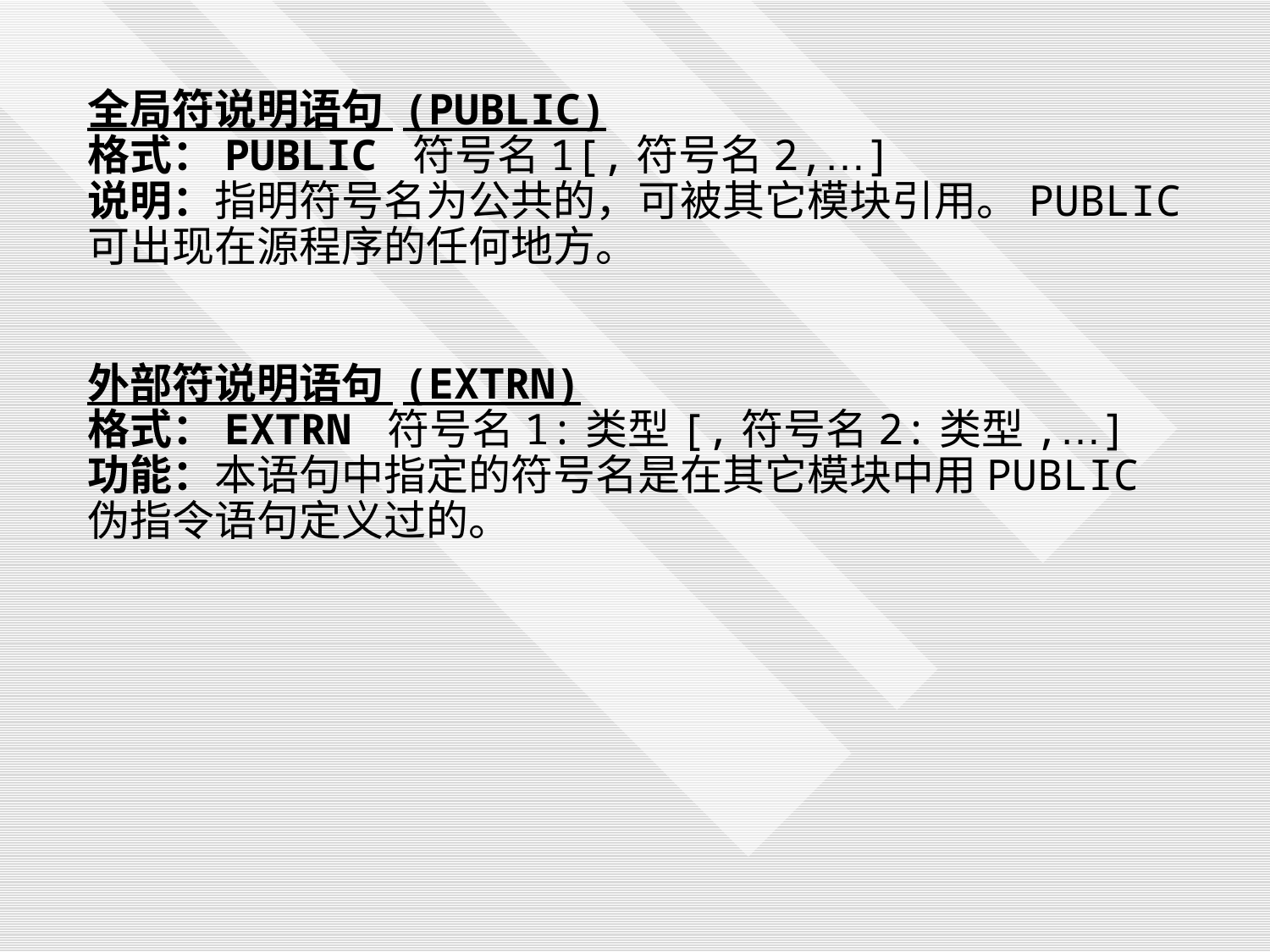

全局符说明语句 (PUBLIC)
格式：PUBLIC 符号名1[,符号名2,…]
说明：指明符号名为公共的，可被其它模块引用。PUBLIC可出现在源程序的任何地方。

外部符说明语句 (EXTRN)
格式：EXTRN 符号名1:类型[,符号名2:类型,…]
功能：本语句中指定的符号名是在其它模块中用PUBLIC伪指令语句定义过的。